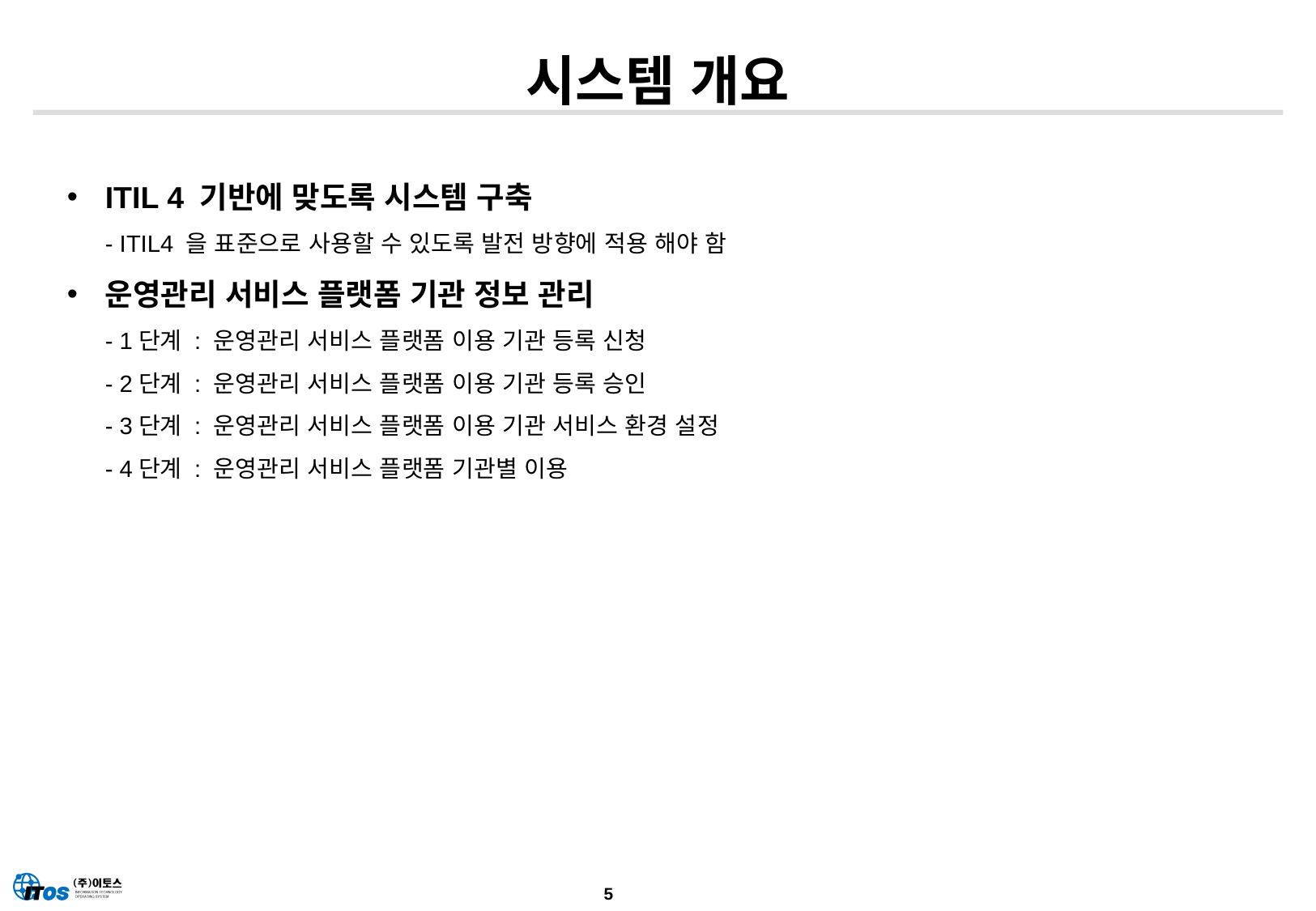

# 시스템 개요
ITIL 4 기반에 맞도록 시스템 구축
- ITIL4 을 표준으로 사용할 수 있도록 발전 방향에 적용 해야 함
운영관리 서비스 플랫폼 기관 정보 관리
- 1단계 : 운영관리 서비스 플랫폼 이용 기관 등록 신청
- 2단계 : 운영관리 서비스 플랫폼 이용 기관 등록 승인
- 3단계 : 운영관리 서비스 플랫폼 이용 기관 서비스 환경 설정
- 4단계 : 운영관리 서비스 플랫폼 기관별 이용